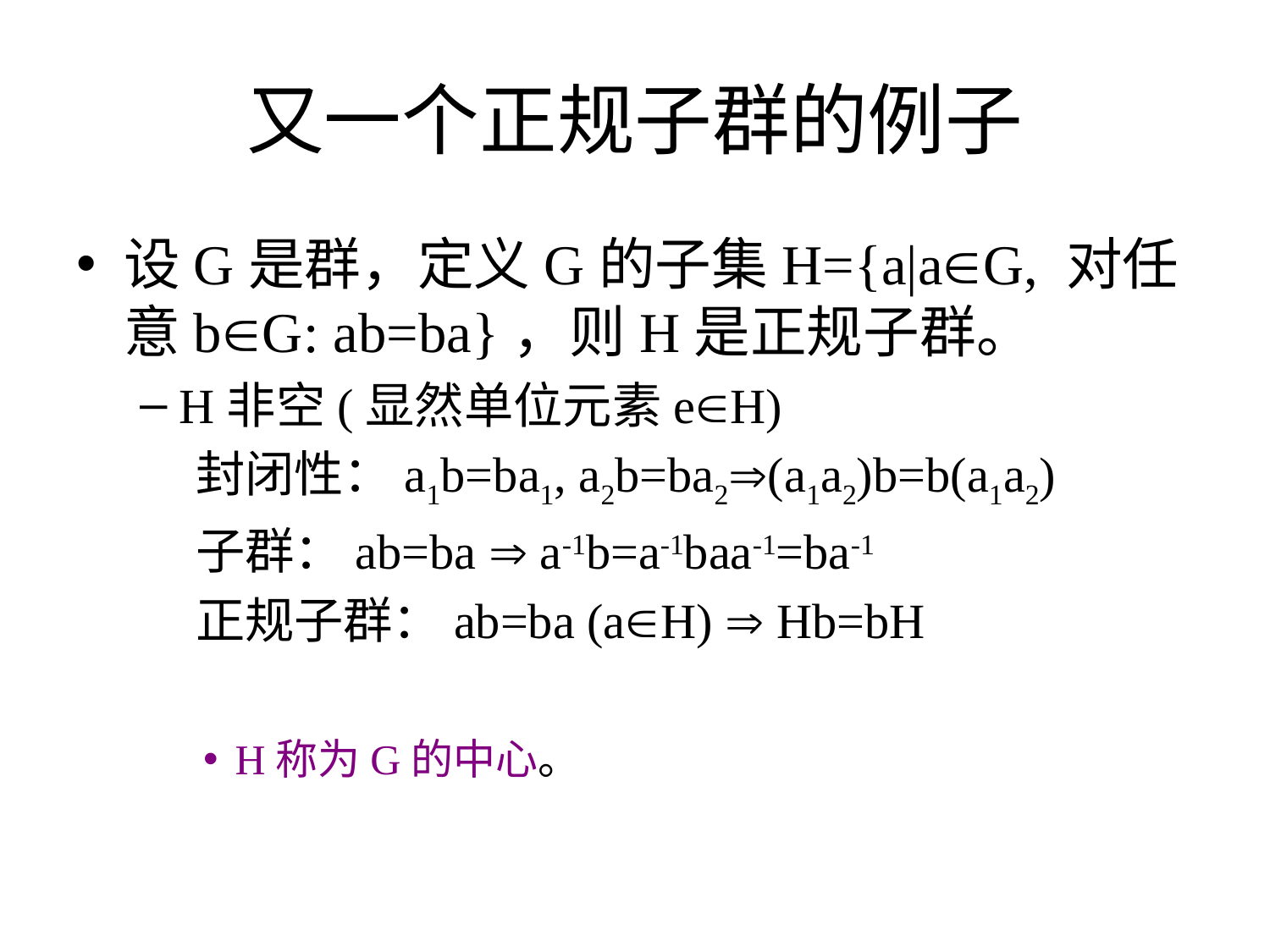

# 又一个正规子群的例子
设G是群，定义G的子集H={a|a∈G, 对任意b∈G: ab=ba}，则H是正规子群。
H非空(显然单位元素e∈H)
    封闭性：a1b=ba1, a2b=ba2⇒(a1a2)b=b(a1a2)
    子群：ab=ba ⇒ a-1b=a-1baa-1=ba-1
    正规子群：ab=ba (a∈H) ⇒ Hb=bH

H称为G的中心。